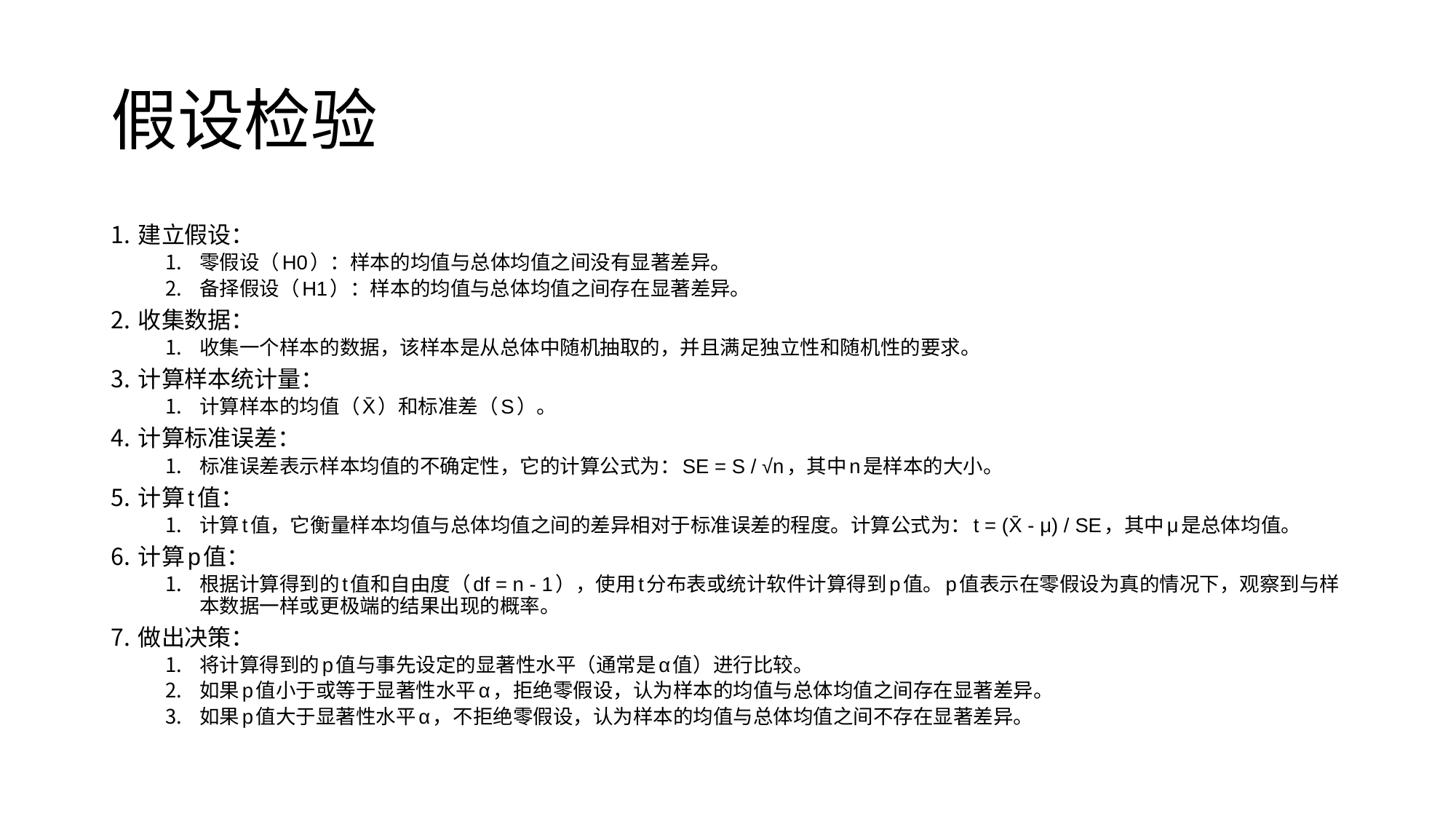

# 假设检验
建立假设：
零假设（H0）：样本的均值与总体均值之间没有显著差异。
备择假设（H1）：样本的均值与总体均值之间存在显著差异。
收集数据：
收集一个样本的数据，该样本是从总体中随机抽取的，并且满足独立性和随机性的要求。
计算样本统计量：
计算样本的均值（X̄）和标准差（S）。
计算标准误差：
标准误差表示样本均值的不确定性，它的计算公式为：SE = S / √n，其中n是样本的大小。
计算t值：
计算t值，它衡量样本均值与总体均值之间的差异相对于标准误差的程度。计算公式为：t = (X̄ - μ) / SE，其中μ是总体均值。
计算p值：
根据计算得到的t值和自由度（df = n - 1），使用t分布表或统计软件计算得到p值。p值表示在零假设为真的情况下，观察到与样本数据一样或更极端的结果出现的概率。
做出决策：
将计算得到的p值与事先设定的显著性水平（通常是α值）进行比较。
如果p值小于或等于显著性水平α，拒绝零假设，认为样本的均值与总体均值之间存在显著差异。
如果p值大于显著性水平α，不拒绝零假设，认为样本的均值与总体均值之间不存在显著差异。